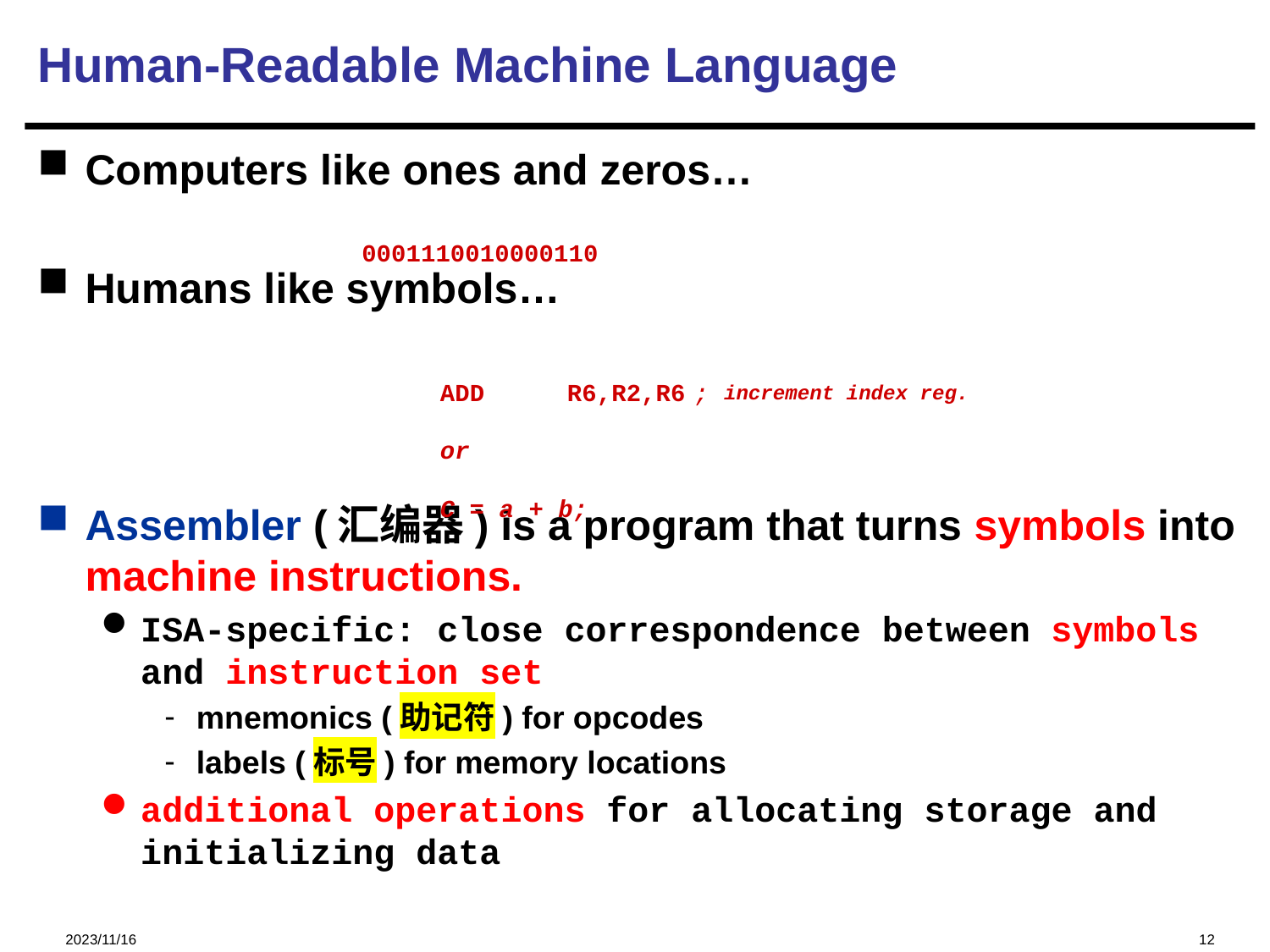

# Human-Readable Machine Language
Computers like ones and zeros…

Humans like symbols…

Assembler (汇编器) is a program that turns symbols into machine instructions.
ISA-specific: close correspondence between symbols and instruction set
mnemonics (助记符) for opcodes
labels (标号) for memory locations
additional operations for allocating storage and initializing data
0001110010000110
ADD	R6,R2,R6	; increment index reg.
or
C = a + b;
2023/11/16
12